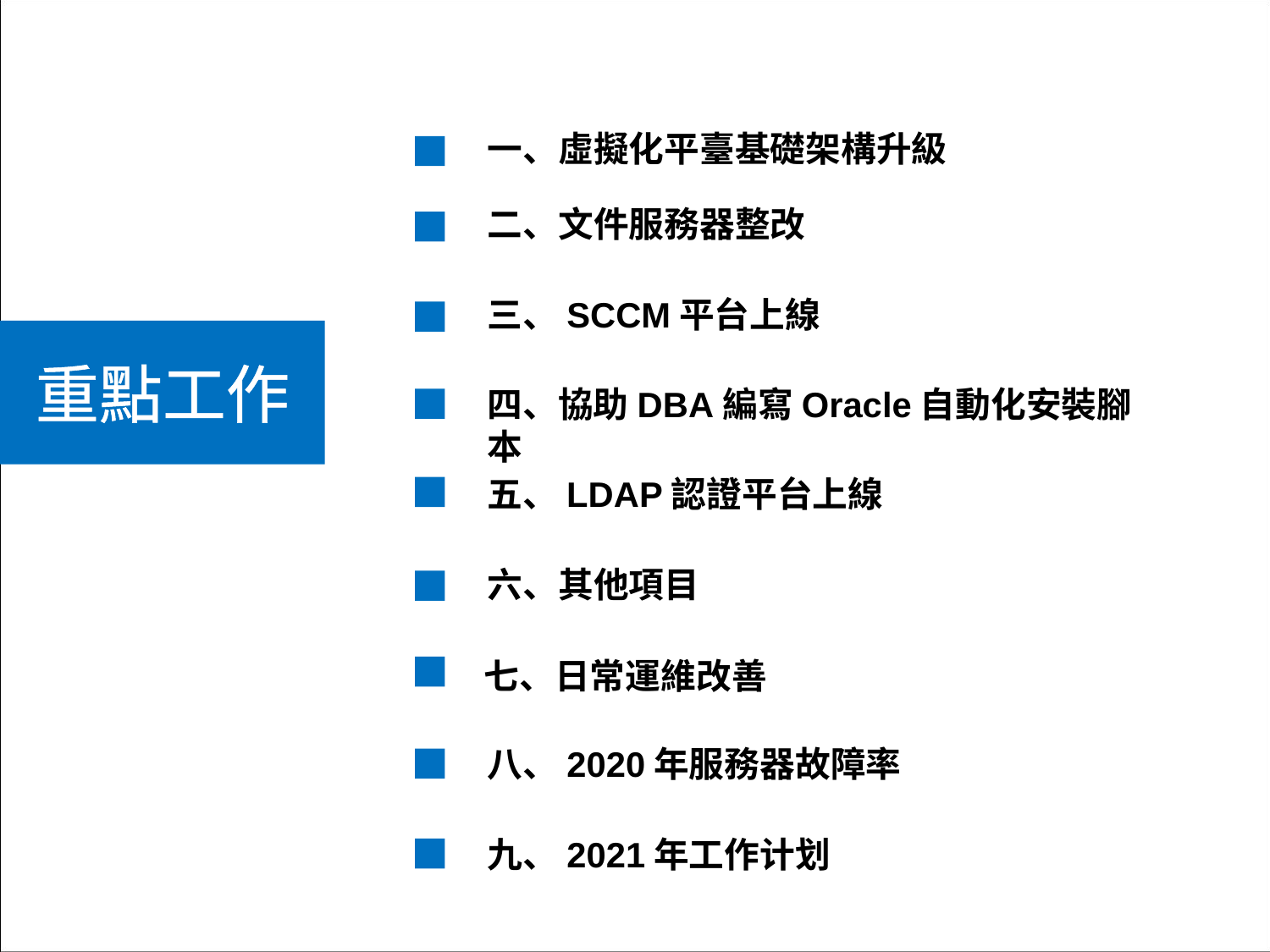

一、虛擬化平臺基礎架構升級

二、文件服務器整改

點擊添加文本
三、SCCM平台上線

重點工作
目錄
四、協助DBA編寫Oracle自動化安裝腳本

點擊添加文本
五、LDAP認證平台上線

六、其他項目

點擊添加文本
七、日常運維改善

八、2020年服務器故障率

點擊添加文本
九、2021年工作计划